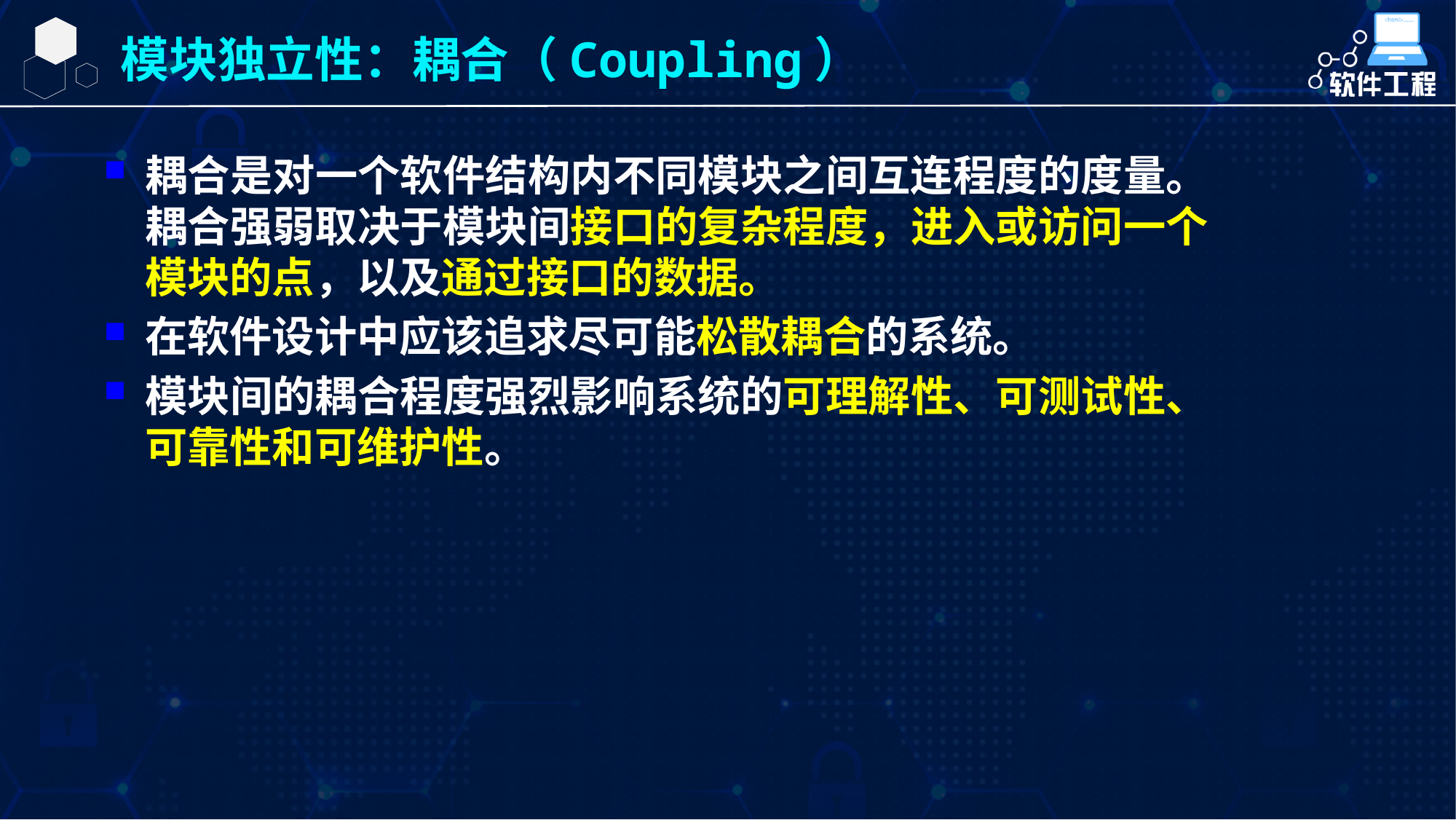

模块独立性：耦合（Coupling）
耦合是对一个软件结构内不同模块之间互连程度的度量。耦合强弱取决于模块间接口的复杂程度，进入或访问一个模块的点，以及通过接口的数据。
在软件设计中应该追求尽可能松散耦合的系统。
模块间的耦合程度强烈影响系统的可理解性、可测试性、可靠性和可维护性。